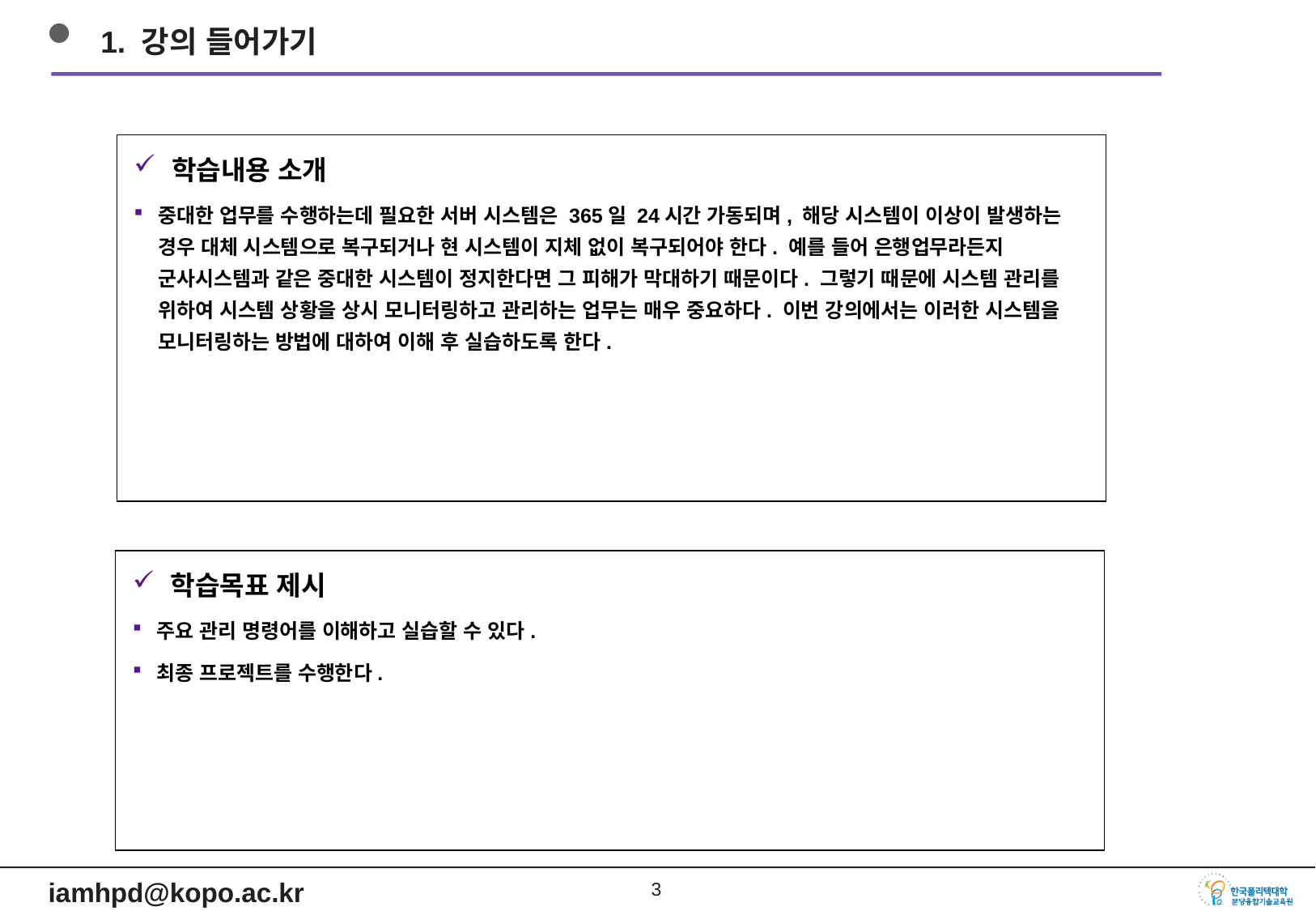

1. 강의 들어가기
학습내용 소개
중대한 업무를 수행하는데 필요한 서버 시스템은 365일 24시간 가동되며, 해당 시스템이 이상이 발생하는 경우 대체 시스템으로 복구되거나 현 시스템이 지체 없이 복구되어야 한다. 예를 들어 은행업무라든지 군사시스템과 같은 중대한 시스템이 정지한다면 그 피해가 막대하기 때문이다. 그렇기 때문에 시스템 관리를 위하여 시스템 상황을 상시 모니터링하고 관리하는 업무는 매우 중요하다. 이번 강의에서는 이러한 시스템을 모니터링하는 방법에 대하여 이해 후 실습하도록 한다.
학습목표 제시
주요 관리 명령어를 이해하고 실습할 수 있다.
최종 프로젝트를 수행한다.
3